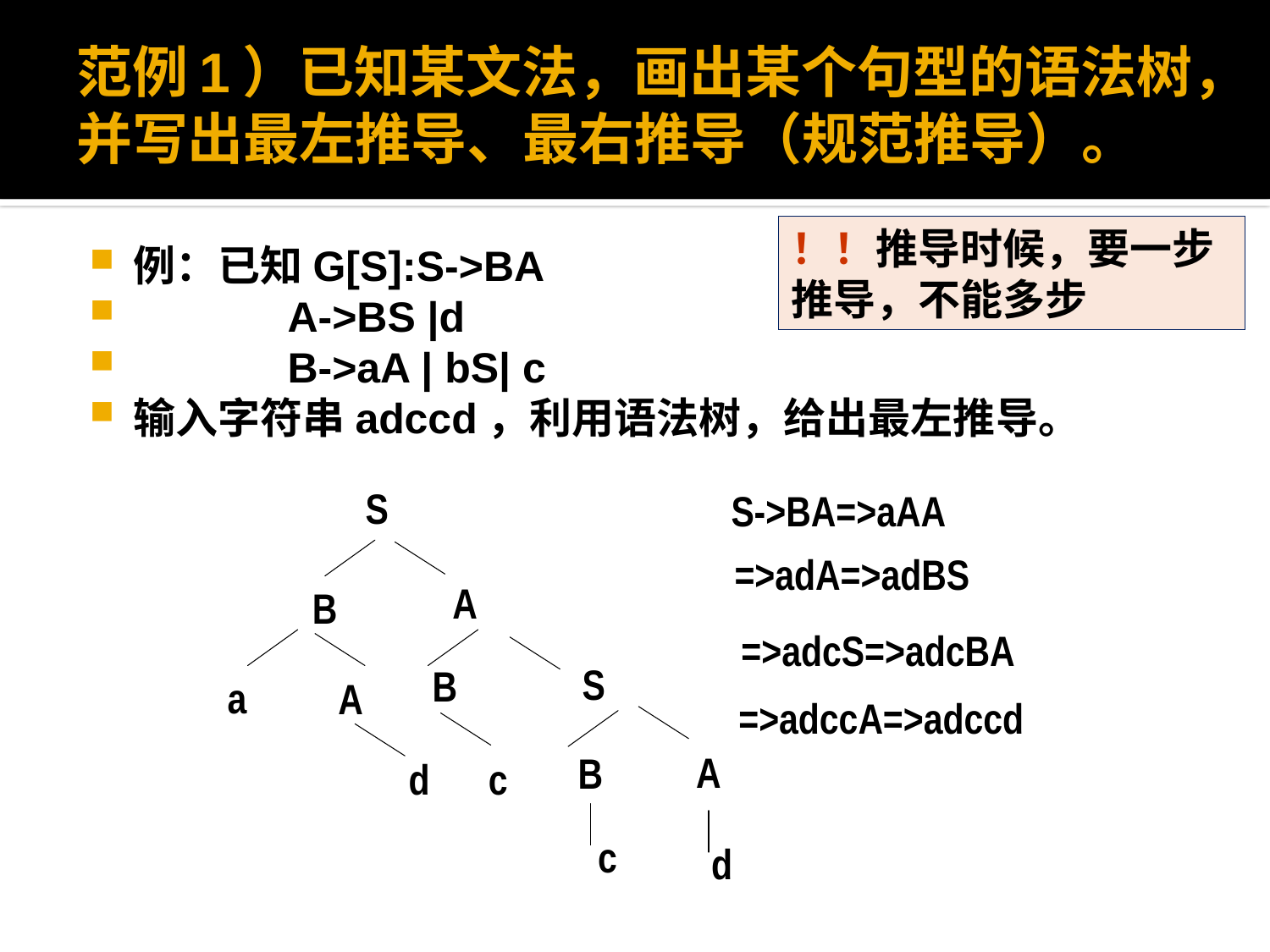

# 范例1）已知某文法，画出某个句型的语法树，并写出最左推导、最右推导（规范推导）。
！！推导时候，要一步推导，不能多步
例：已知G[S]:S->BA
             A->BS |d
             B->aA | bS| c
输入字符串adccd，利用语法树，给出最左推导。
S
S->BA=>aAA
=>adA=>adBS
A
B
=>adcS=>adcBA
S
B
a
A
=>adccA=>adccd
A
B
d
c
c
d